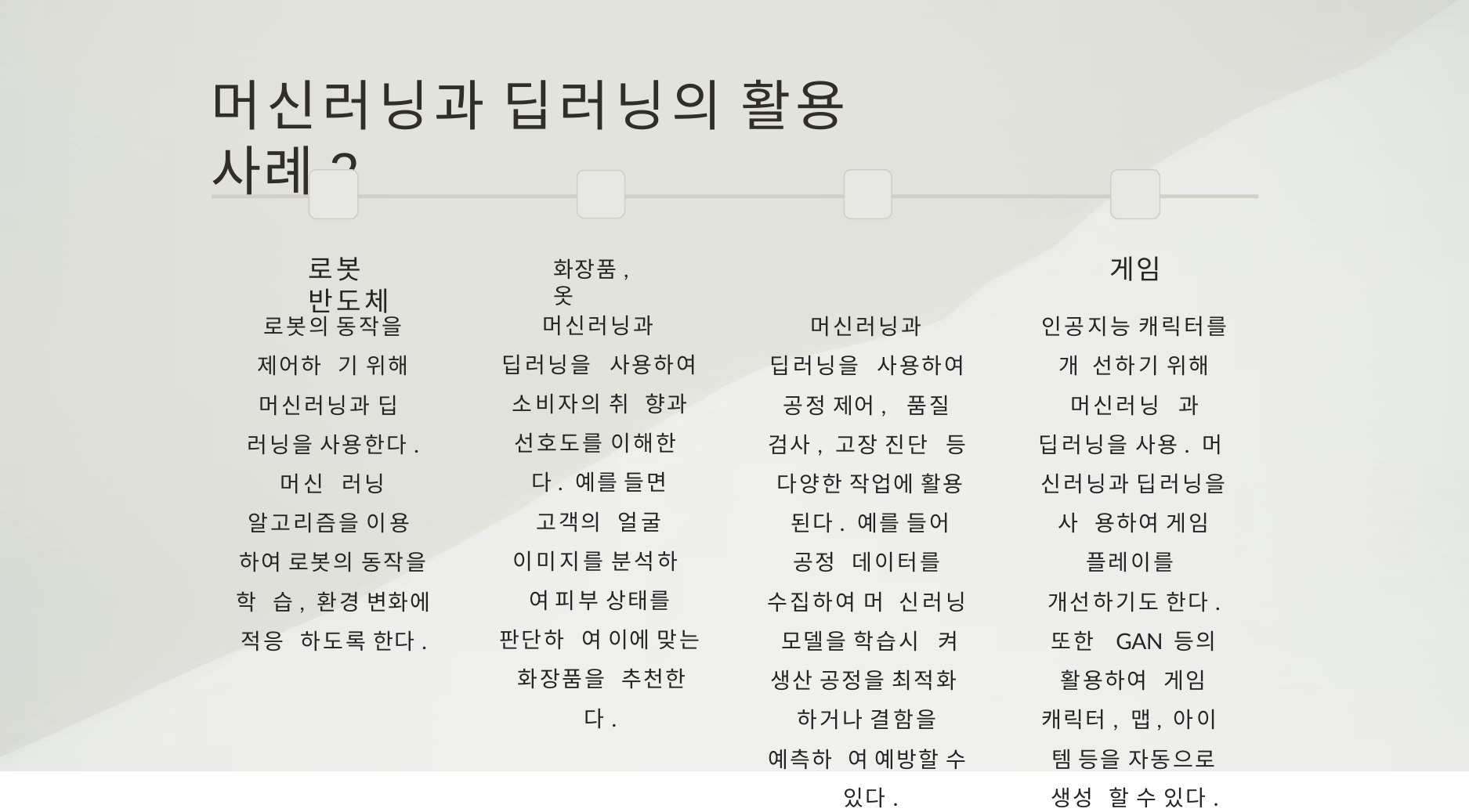

# 머신러닝과 딥러닝의 활용 사례2

로봇	반도체
게임
화장품, 옷
머신러닝과 딥러닝을  사용하여 소비자의 취  향과 선호도를 이해한  다. 예를 들면 고객의  얼굴 이미지를 분석하  여 피부 상태를 판단하  여 이에 맞는 화장품을  추천한다.
로봇의 동작을 제어하  기 위해 머신러닝과 딥  러닝을 사용한다. 머신  러닝 알고리즘을 이용  하여 로봇의 동작을 학  습, 환경 변화에 적응  하도록 한다.
머신러닝과 딥러닝을  사용하여 공정 제어,  품질 검사, 고장 진단  등 다양한 작업에 활용  된다. 예를 들어 공정  데이터를 수집하여 머  신러닝 모델을 학습시  켜 생산 공정을 최적화  하거나 결함을 예측하  여 예방할 수 있다.
인공지능 캐릭터를 개  선하기 위해 머신러닝  과 딥러닝을 사용. 머  신러닝과 딥러닝을 사  용하여 게임 플레이를  개선하기도 한다. 또한  GAN 등의 활용하여  게임 캐릭터, 맵, 아이  템 등을 자동으로 생성  할 수 있다.